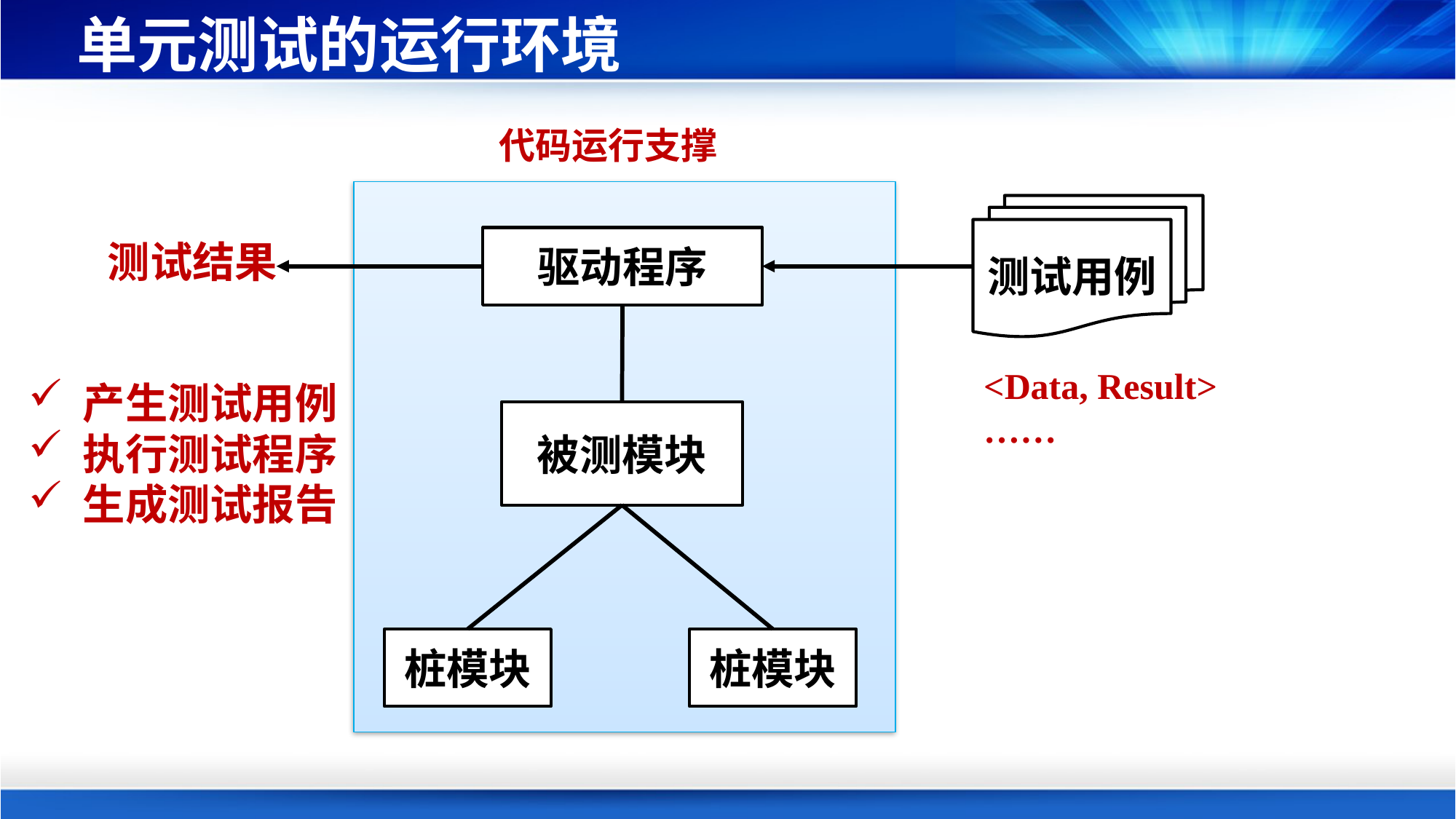

# 单元测试的运行环境
代码运行支撑

测试用例
驱动程序
测试结果
<Data, Result>
……
产生测试用例
执行测试程序
生成测试报告
被测模块
桩模块
桩模块